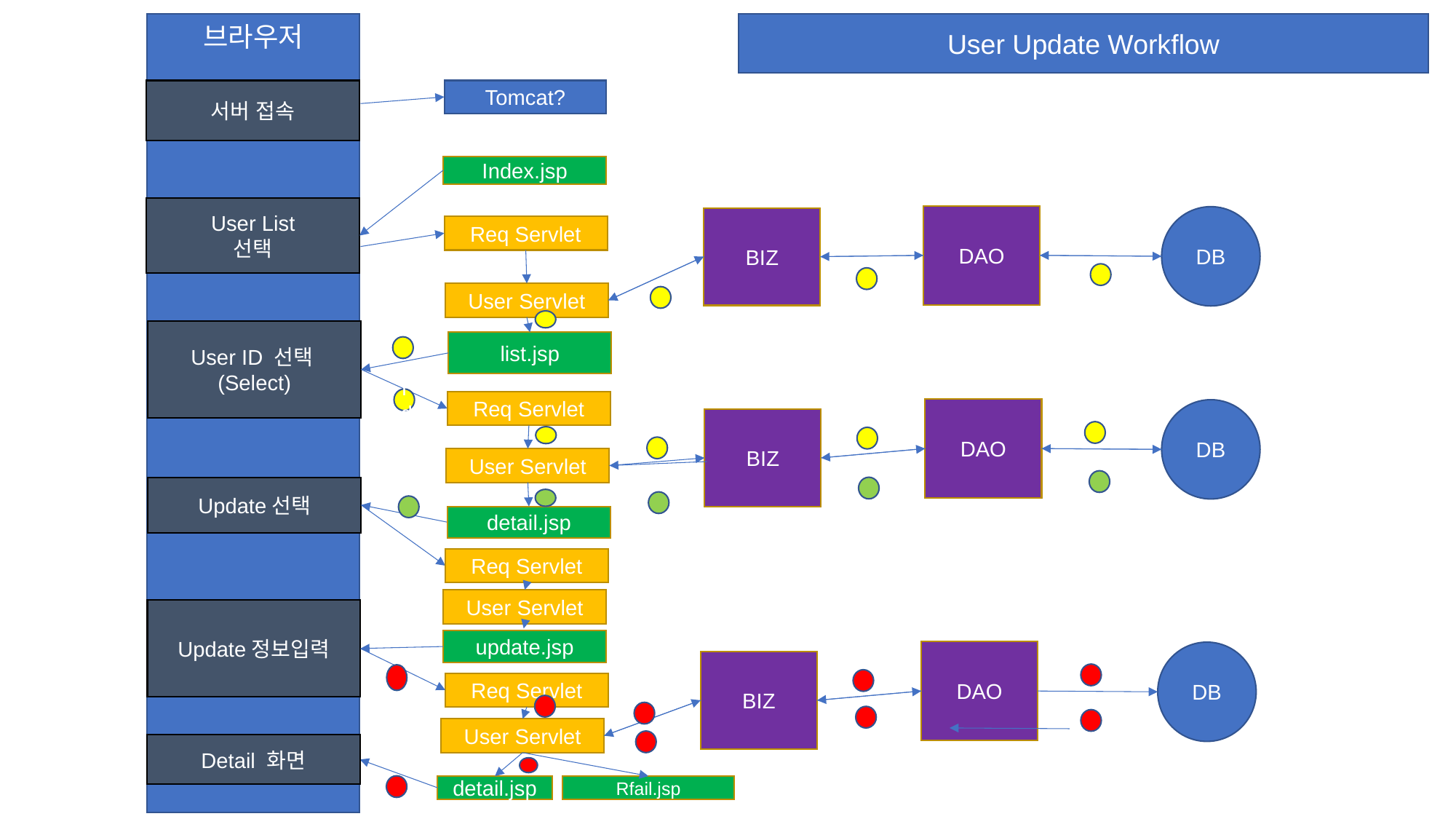

브라우저
User Update Workflow
서버 접속
Tomcat?
Index.jsp
User List
선택
DAO
DB
BIZ
Req Servlet

User Servlet

User ID 선택(Select)
list.jsp

id
Req Servlet
DAO
DB
BIZ

User Servlet

Update선택

detail.jsp
Req Servlet
User Servlet
Update정보입력
update.jsp
DAO
DB
BIZ

Req Servlet

User Servlet

Detail 화면

Rfail.jsp
detail.jsp